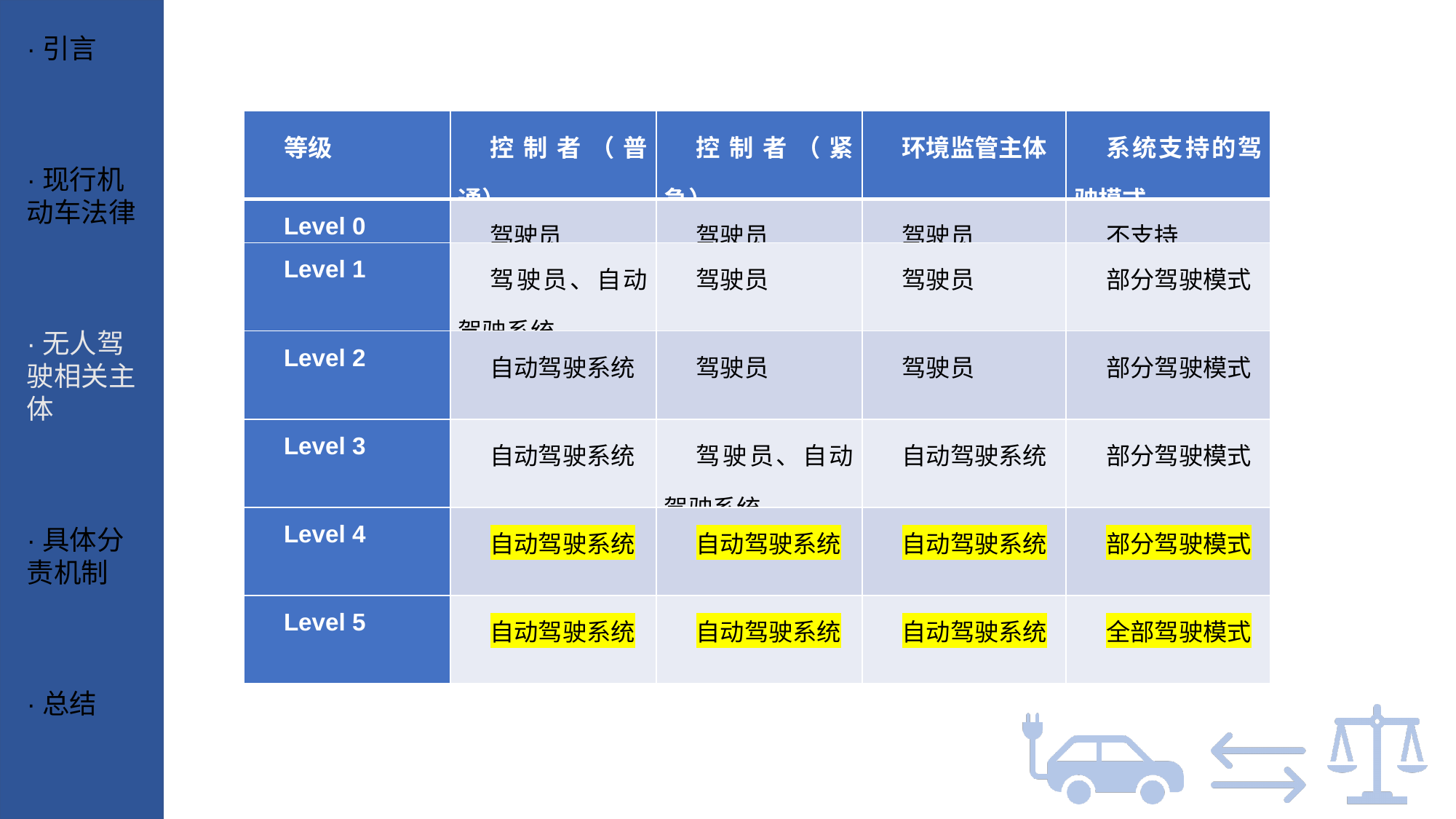

·引言

·现行机动车法律

·无人驾驶相关主体

·具体分责机制

·总结

#
| 等级 | 控制者（普通） | 控制者（紧急） | 环境监管主体 | 系统支持的驾驶模式 |
| --- | --- | --- | --- | --- |
| Level 0 | 驾驶员 | 驾驶员 | 驾驶员 | 不支持 |
| Level 1 | 驾驶员、自动驾驶系统 | 驾驶员 | 驾驶员 | 部分驾驶模式 |
| Level 2 | 自动驾驶系统 | 驾驶员 | 驾驶员 | 部分驾驶模式 |
| Level 3 | 自动驾驶系统 | 驾驶员、自动驾驶系统 | 自动驾驶系统 | 部分驾驶模式 |
| Level 4 | 自动驾驶系统 | 自动驾驶系统 | 自动驾驶系统 | 部分驾驶模式 |
| Level 5 | 自动驾驶系统 | 自动驾驶系统 | 自动驾驶系统 | 全部驾驶模式 |
| 等级 | 控制者（普通） | 控制者（紧急） | 环境监管主体 | 系统支持的驾驶模式 |
| --- | --- | --- | --- | --- |
| Level 0 | 驾驶员 | 驾驶员 | 驾驶员 | 不支持 |
| Level 1 | 驾驶员、自动驾驶系统 | 驾驶员 | 驾驶员 | 部分驾驶模式 |
| Level 2 | 自动驾驶系统 | 驾驶员 | 驾驶员 | 部分驾驶模式 |
| Level 3 | 自动驾驶系统 | 驾驶员、自动驾驶系统 | 自动驾驶系统 | 部分驾驶模式 |
| Level 4 | 自动驾驶系统 | 自动驾驶系统 | 自动驾驶系统 | 部分驾驶模式 |
| Level 5 | 自动驾驶系统 | 自动驾驶系统 | 自动驾驶系统 | 全部驾驶模式 |